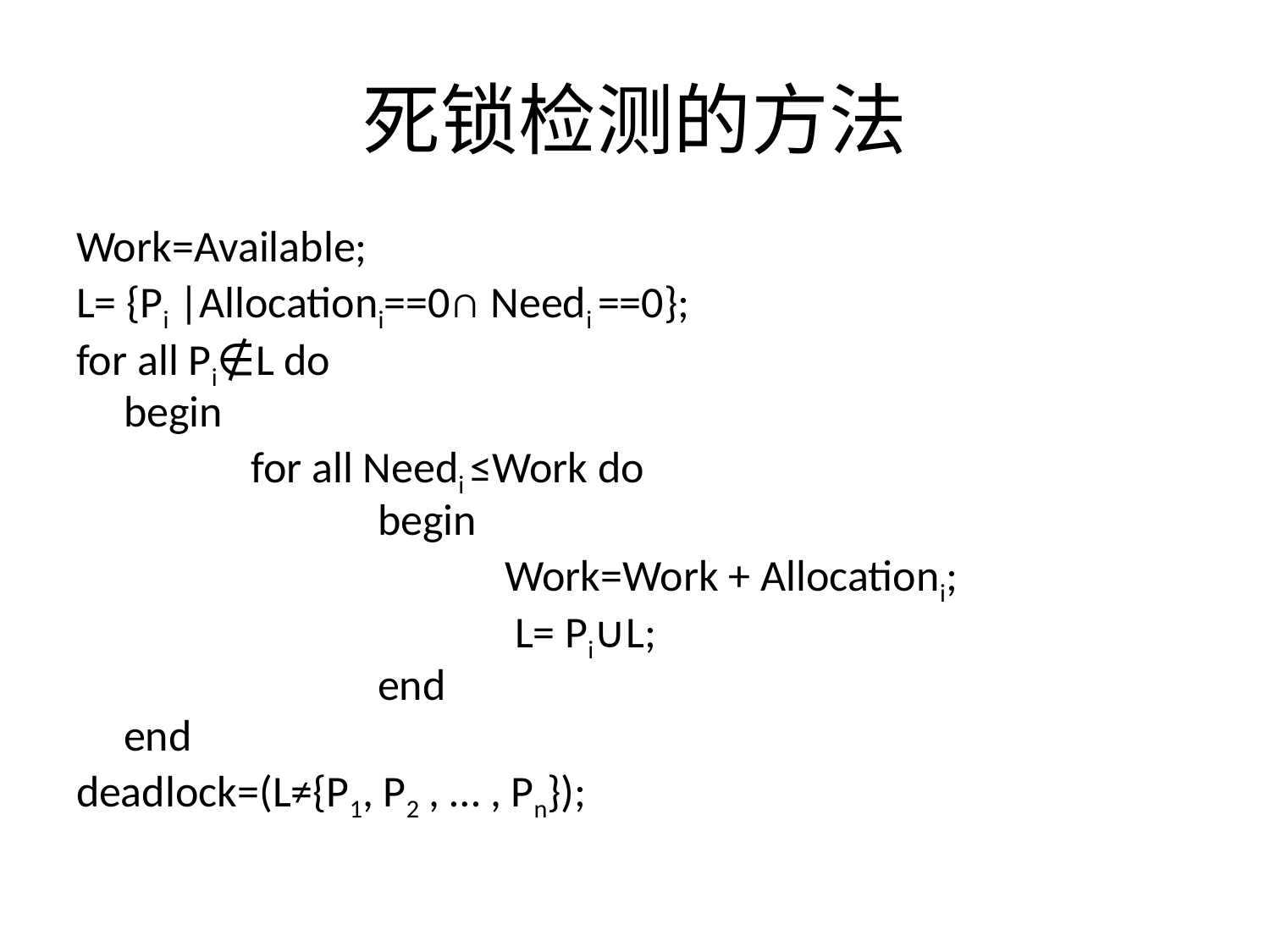

# 死锁检测的方法
Work=Available;
L= {Pi |Allocationi==0∩ Needi ==0};
for all Pi∉L do
	begin
		for all Needi ≤Work do
			begin
				Work=Work + Allocationi;
				 L= Pi∪L;
			end
	end
deadlock=(L≠{P1, P2 , … , Pn});